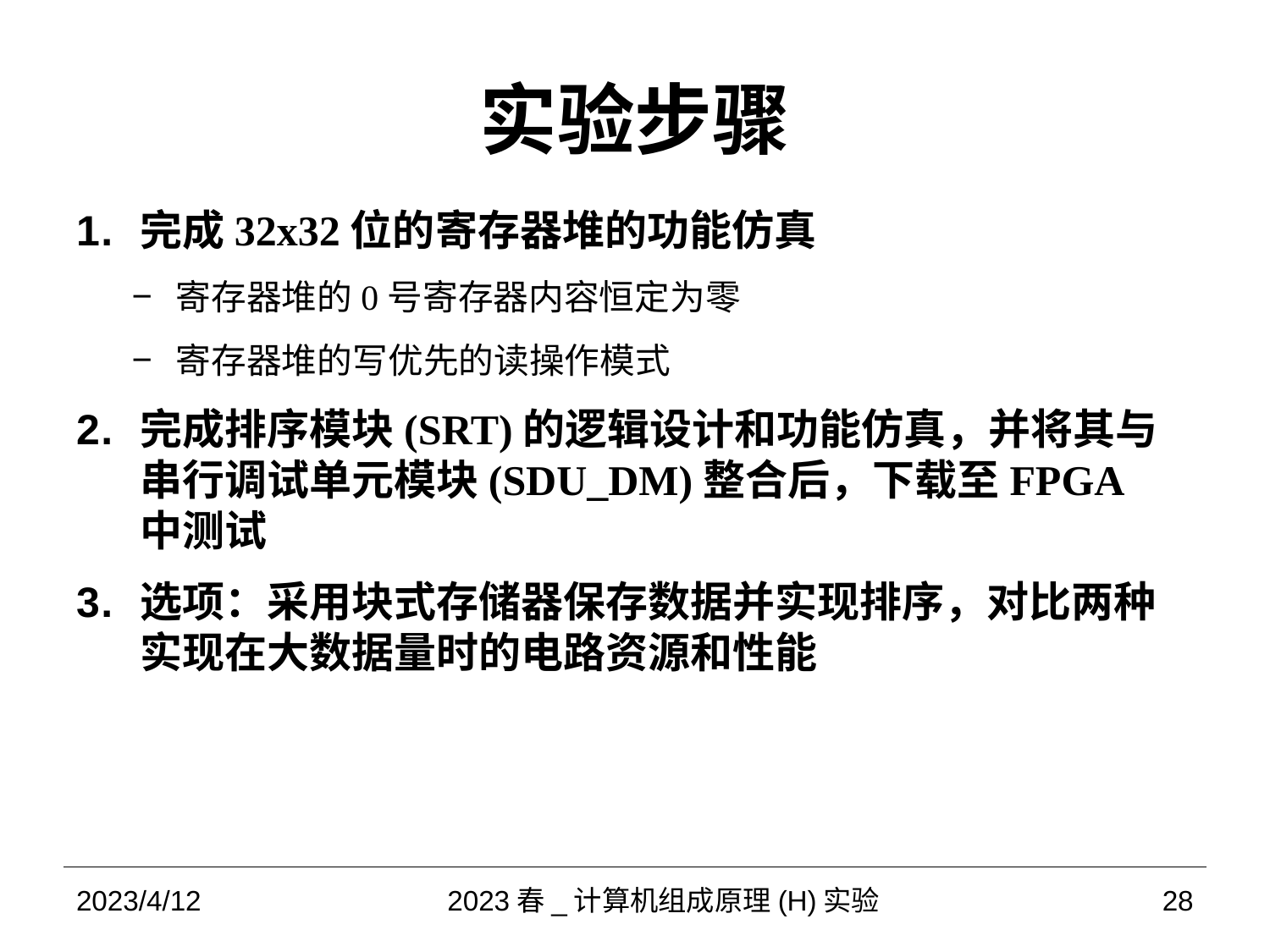

# 实验步骤
完成32x32位的寄存器堆的功能仿真
寄存器堆的0号寄存器内容恒定为零
寄存器堆的写优先的读操作模式
完成排序模块(SRT)的逻辑设计和功能仿真，并将其与串行调试单元模块(SDU_DM)整合后，下载至FPGA中测试
选项：采用块式存储器保存数据并实现排序，对比两种实现在大数据量时的电路资源和性能

2023/4/12
2023春_计算机组成原理(H)实验
28